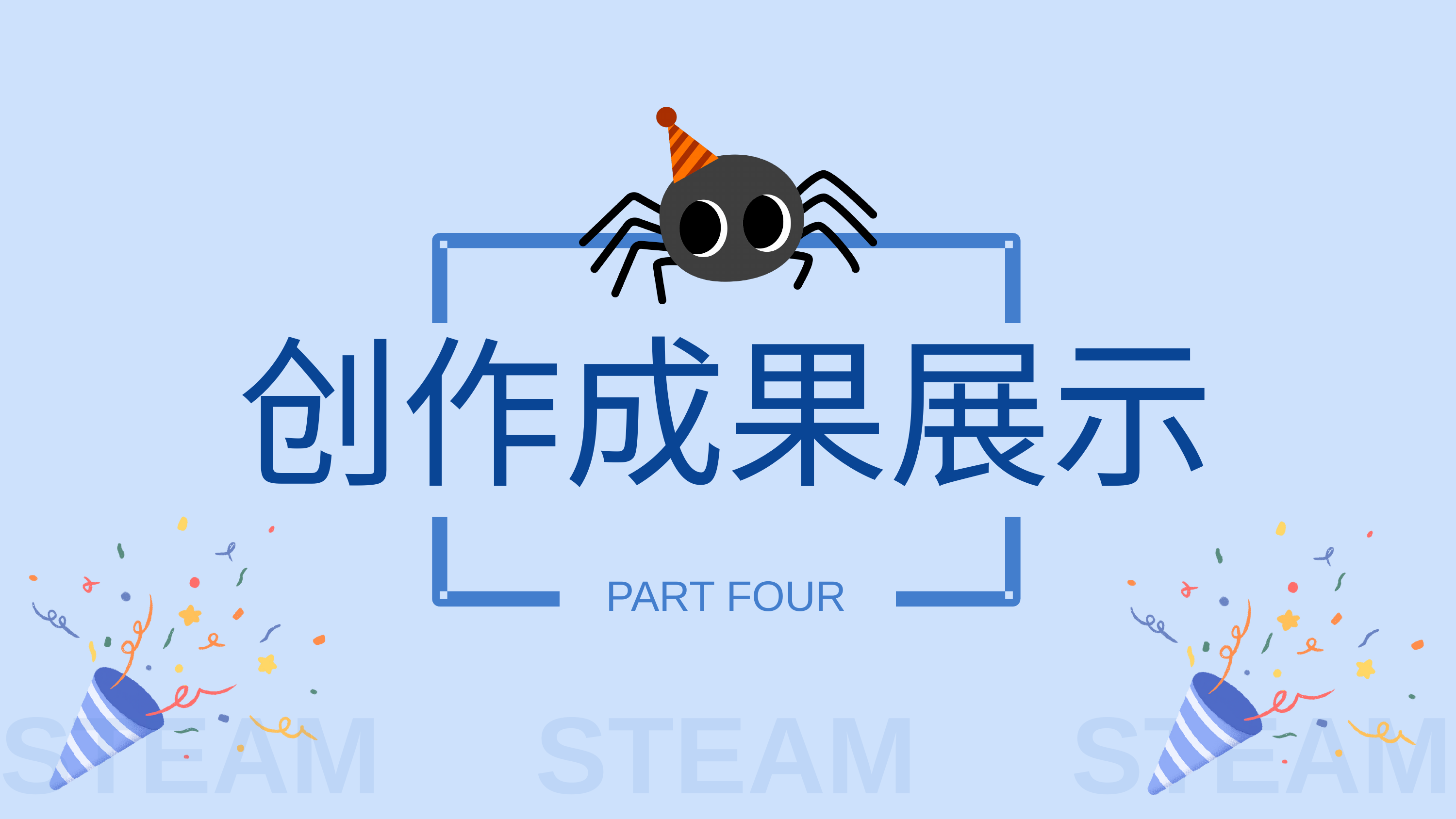

版权：咦派胡言

创作成果展示

PART FOUR
STEAM
STEAM
STEAM
版权：咦派胡言